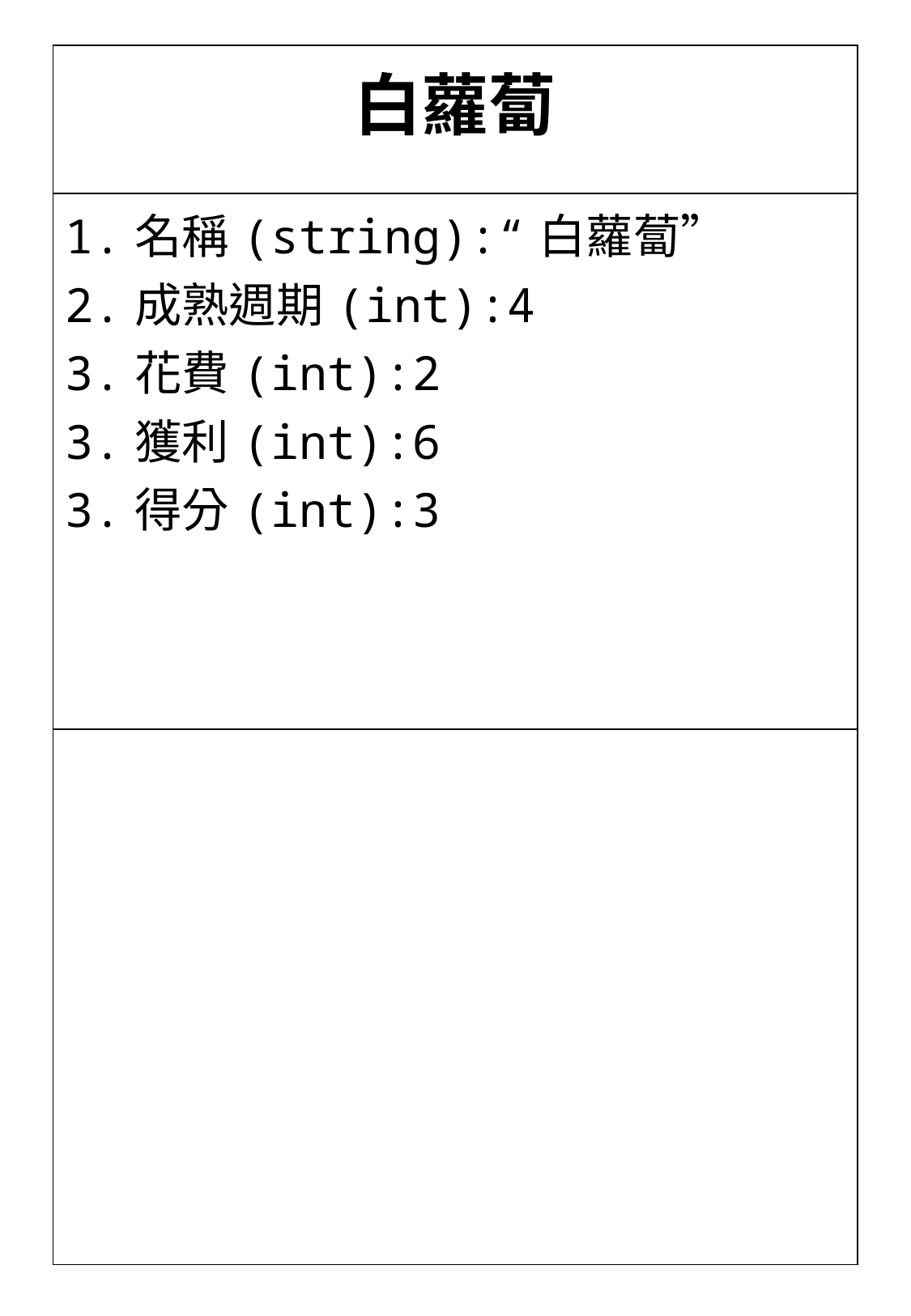

| 白蘿蔔 |
| --- |
| 1.名稱(string):“白蘿蔔” 2.成熟週期(int):4 3.花費(int):2 3.獲利(int):6 3.得分(int):3 |
|  |